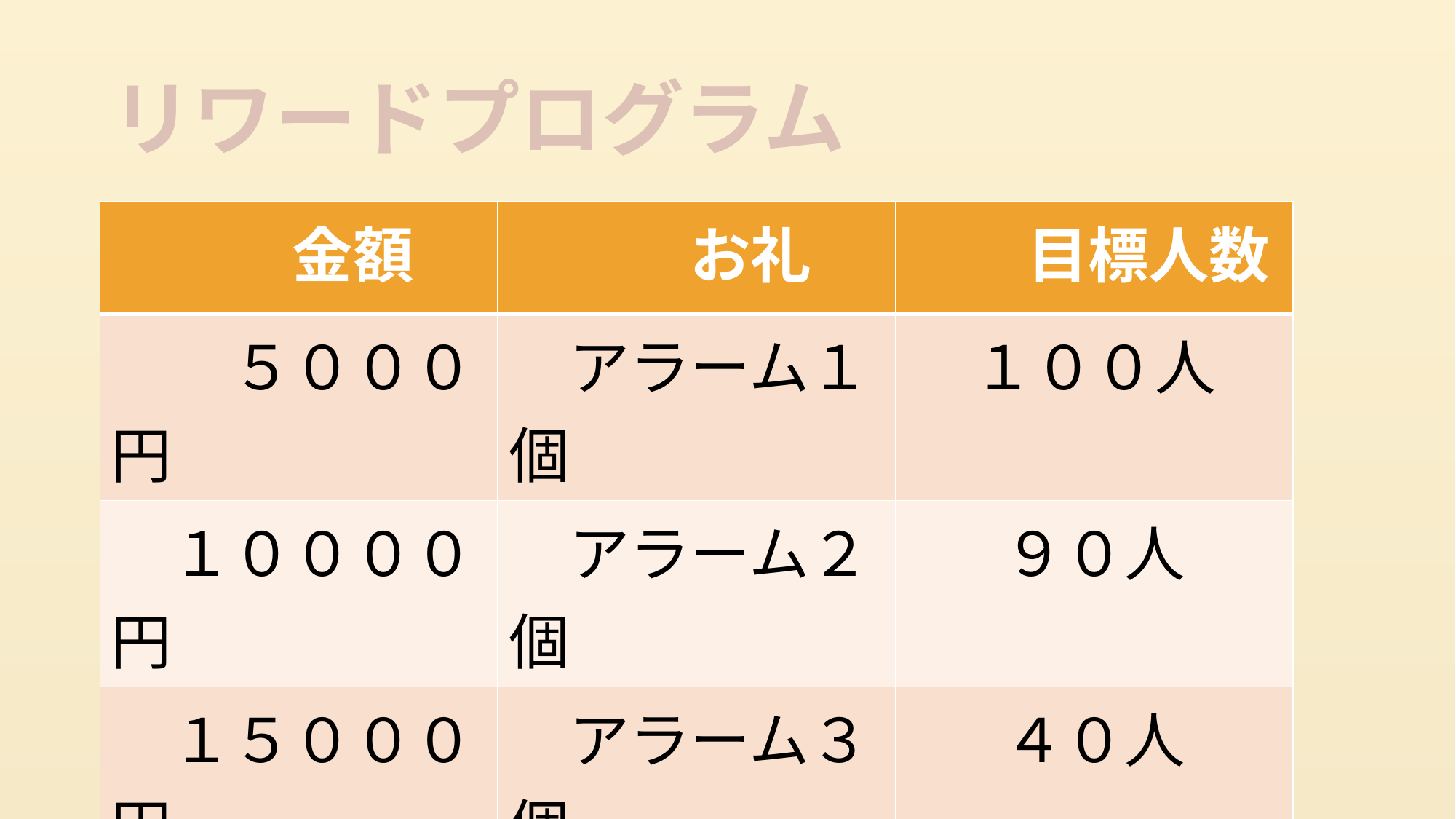

# リワードプログラム
| 金額 | お礼 | 目標人数 |
| --- | --- | --- |
| ５０００円 | アラーム１個 | １００人 |
| １００００円 | アラーム２個 | ９０人 |
| １５０００円 | アラーム３個 | ４０人 |
| ２００００円 | アラーム４個 | １５人 |